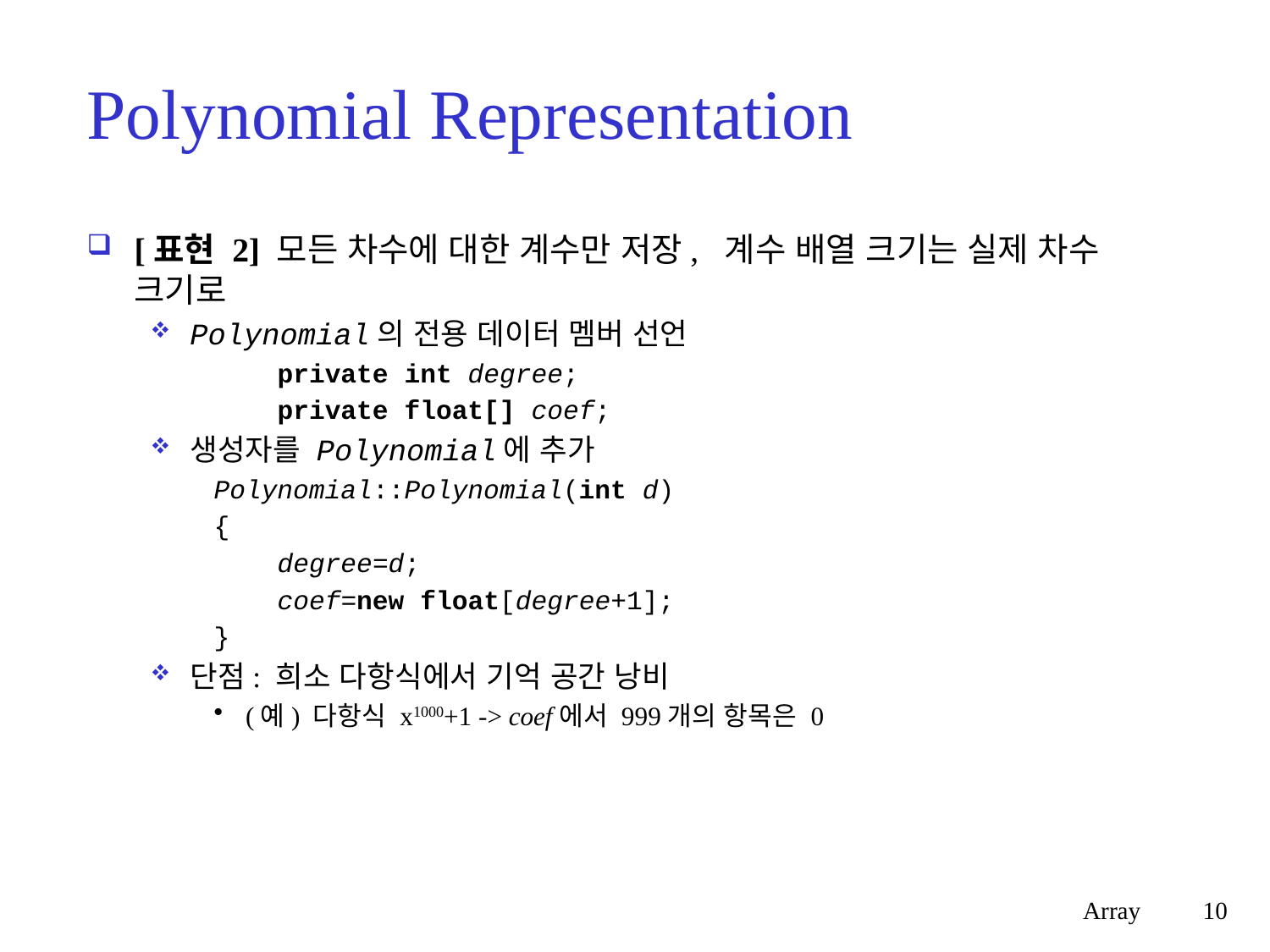

# Polynomial Representation
[표현 2] 모든 차수에 대한 계수만 저장,  계수 배열 크기는 실제 차수 크기로
Polynomial의 전용 데이터 멤버 선언
    private int degree;
    private float[] coef;
생성자를 Polynomial에 추가
Polynomial::Polynomial(int d)
{
    degree=d;
    coef=new float[degree+1];
}
단점: 희소 다항식에서 기억 공간 낭비
(예) 다항식 x1000+1 -> coef에서 999개의 항목은 0
Array
10